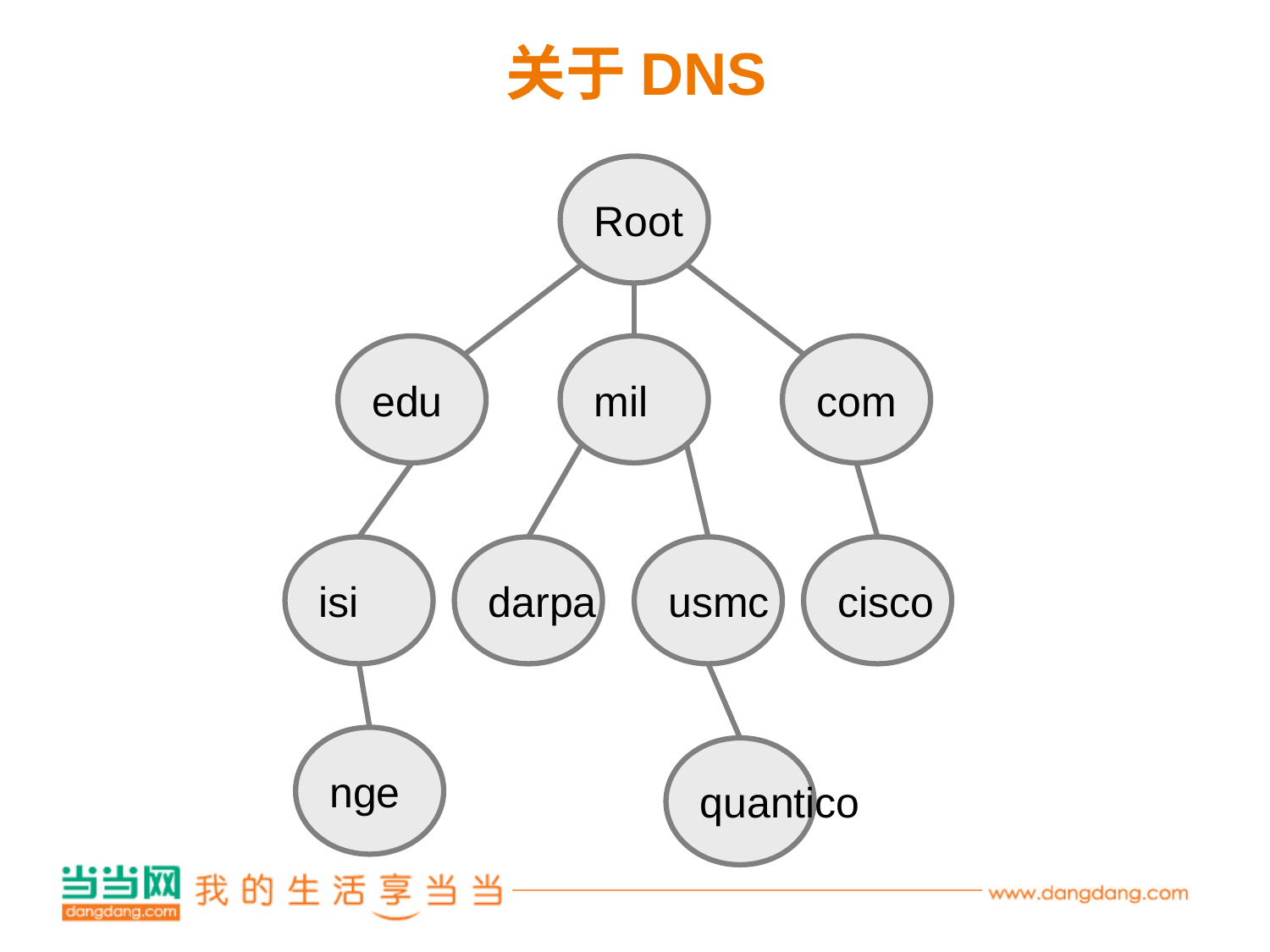

# 关于DNS
Root
edu
mil
com
isi
darpa
usmc
cisco
nge
quantico